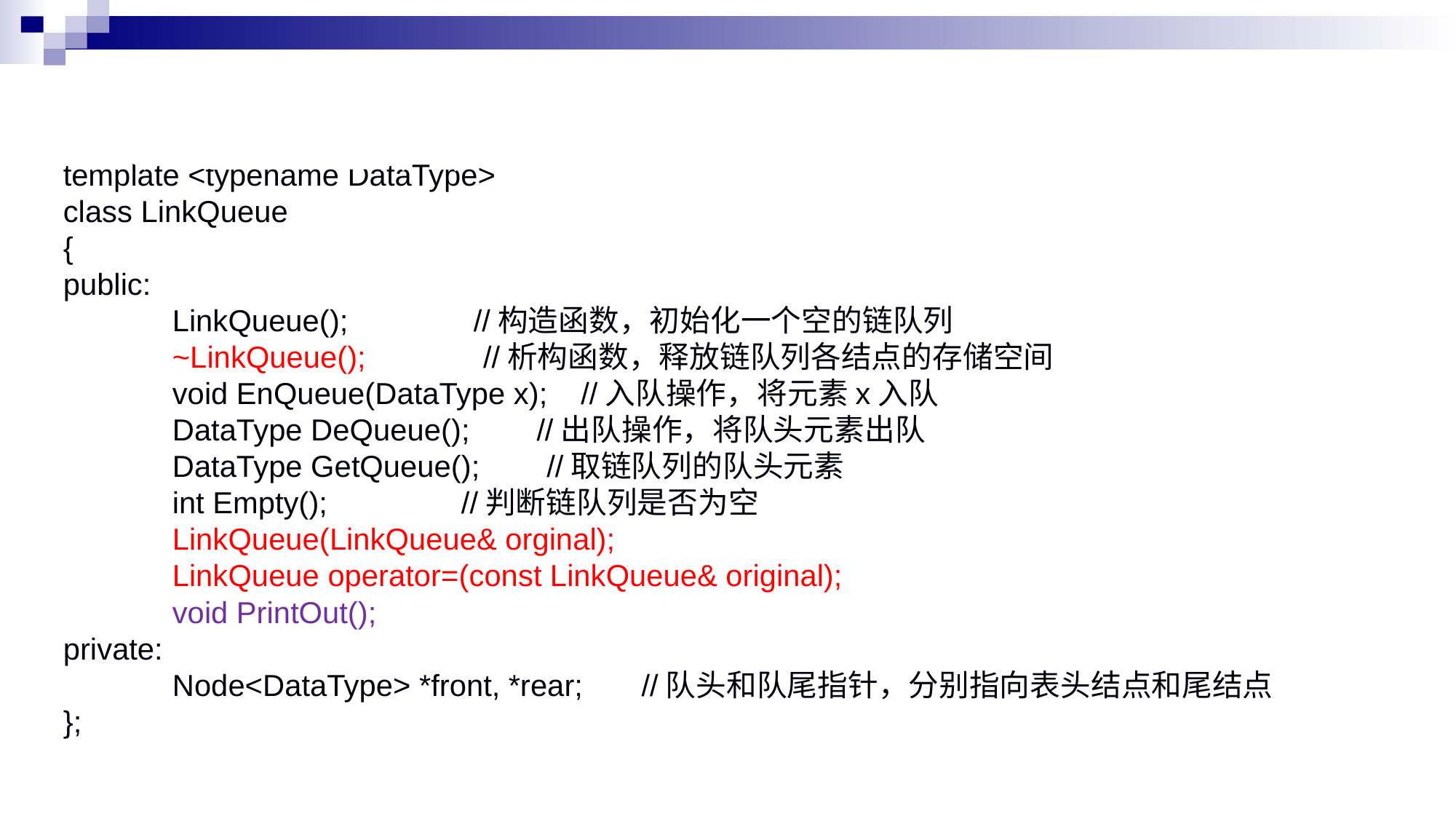

# 安全的链队列
template <typename DataType>
class LinkQueue
{
public:
	LinkQueue();               //构造函数，初始化一个空的链队列
	~LinkQueue();              //析构函数，释放链队列各结点的存储空间
	void EnQueue(DataType x);    //入队操作，将元素x入队
	DataType DeQueue();        //出队操作，将队头元素出队
	DataType GetQueue();        //取链队列的队头元素
	int Empty();                //判断链队列是否为空
	LinkQueue(LinkQueue& orginal);
	LinkQueue operator=(const LinkQueue& original);
	void PrintOut();
private:
	Node<DataType> *front, *rear;       //队头和队尾指针，分别指向表头结点和尾结点
};